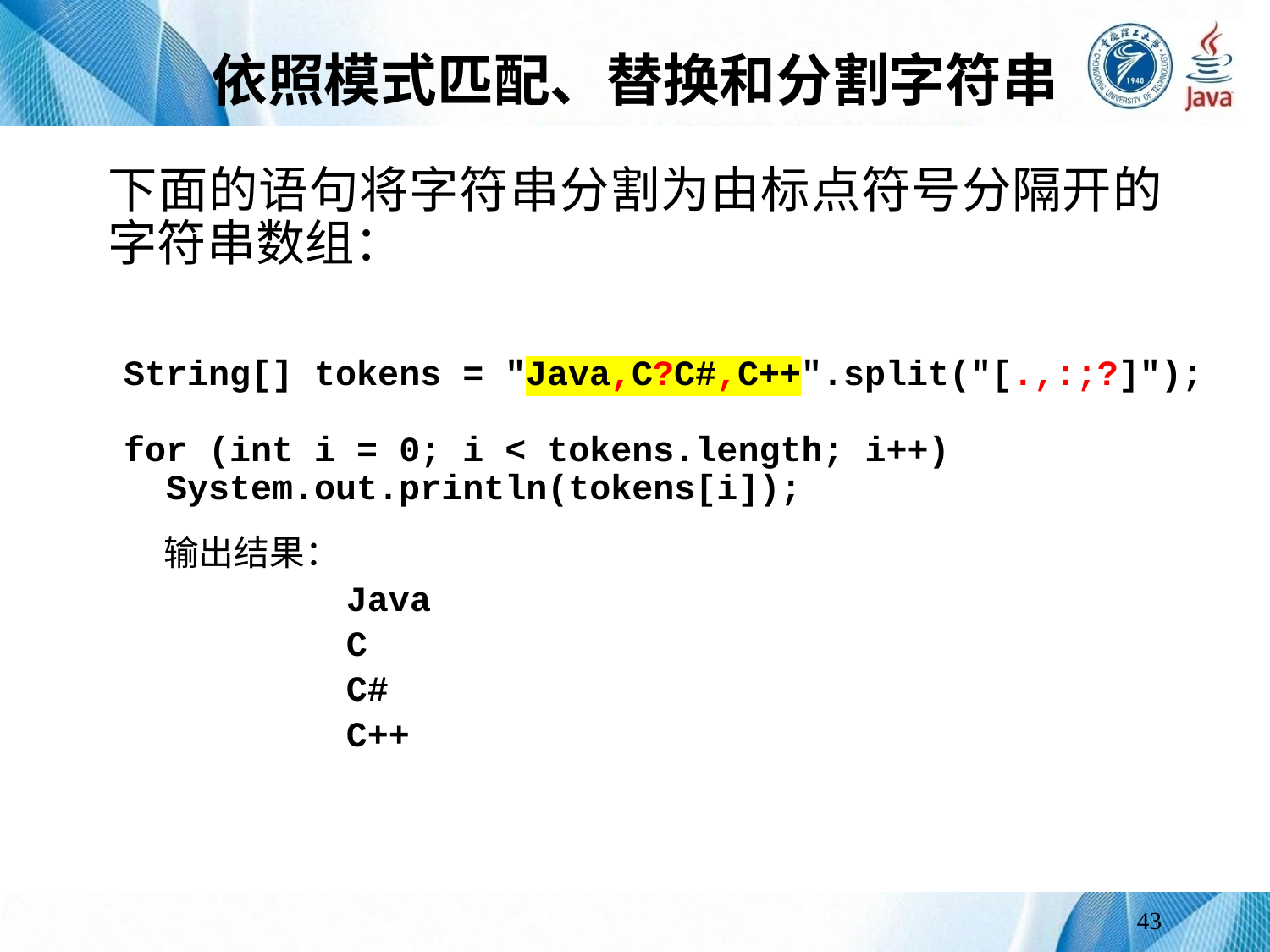

# 依照模式匹配、替换和分割字符串
下面的语句将字符串分割为由标点符号分隔开的字符串数组：

输出结果：
Java
C
C#
C++
String[] tokens = "Java,C?C#,C++".split("[.,:;?]");

for (int i = 0; i < tokens.length; i++)
  System.out.println(tokens[i]);
43